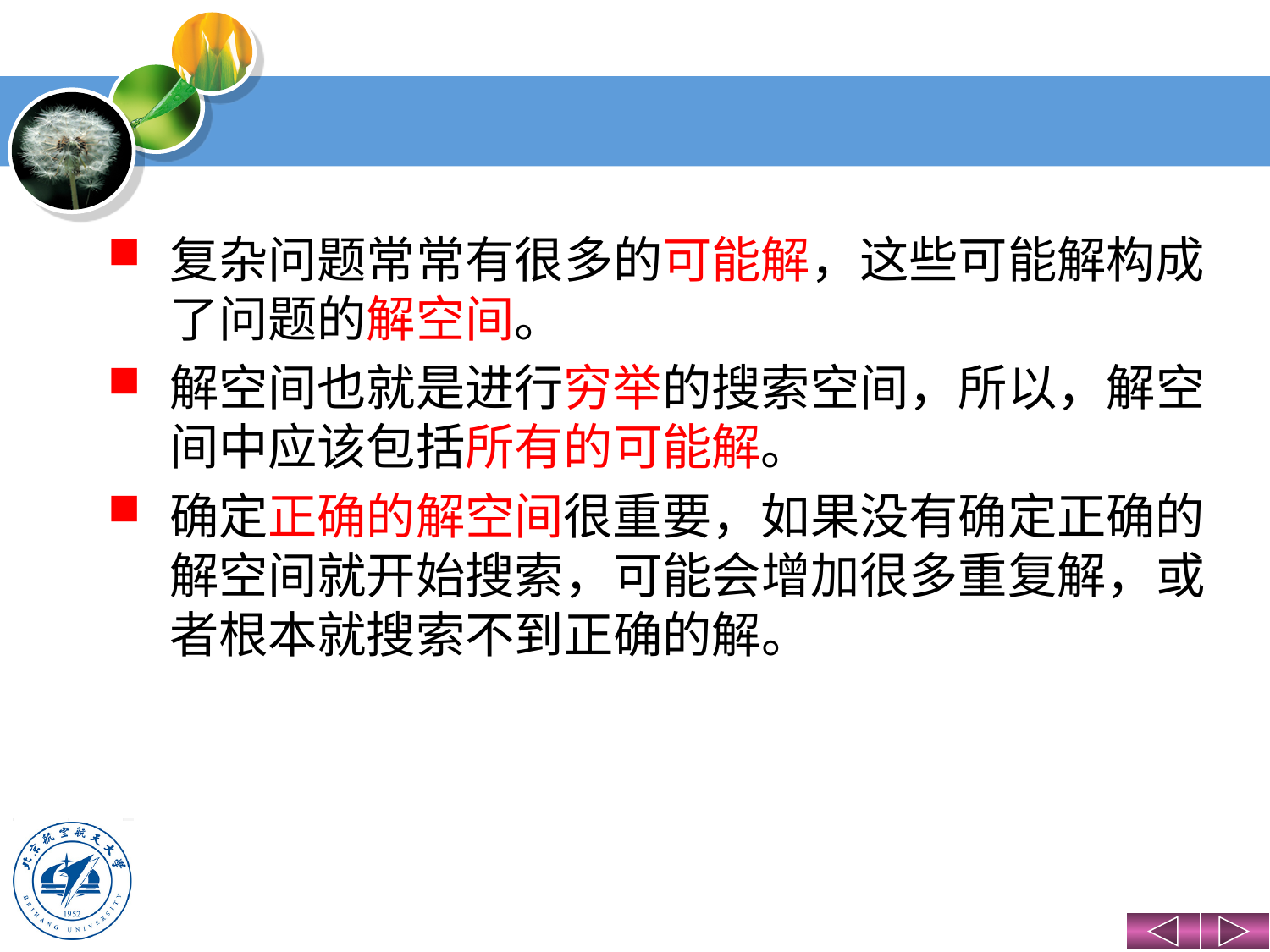

#
复杂问题常常有很多的可能解，这些可能解构成了问题的解空间。
解空间也就是进行穷举的搜索空间，所以，解空间中应该包括所有的可能解。
确定正确的解空间很重要，如果没有确定正确的解空间就开始搜索，可能会增加很多重复解，或者根本就搜索不到正确的解。

17